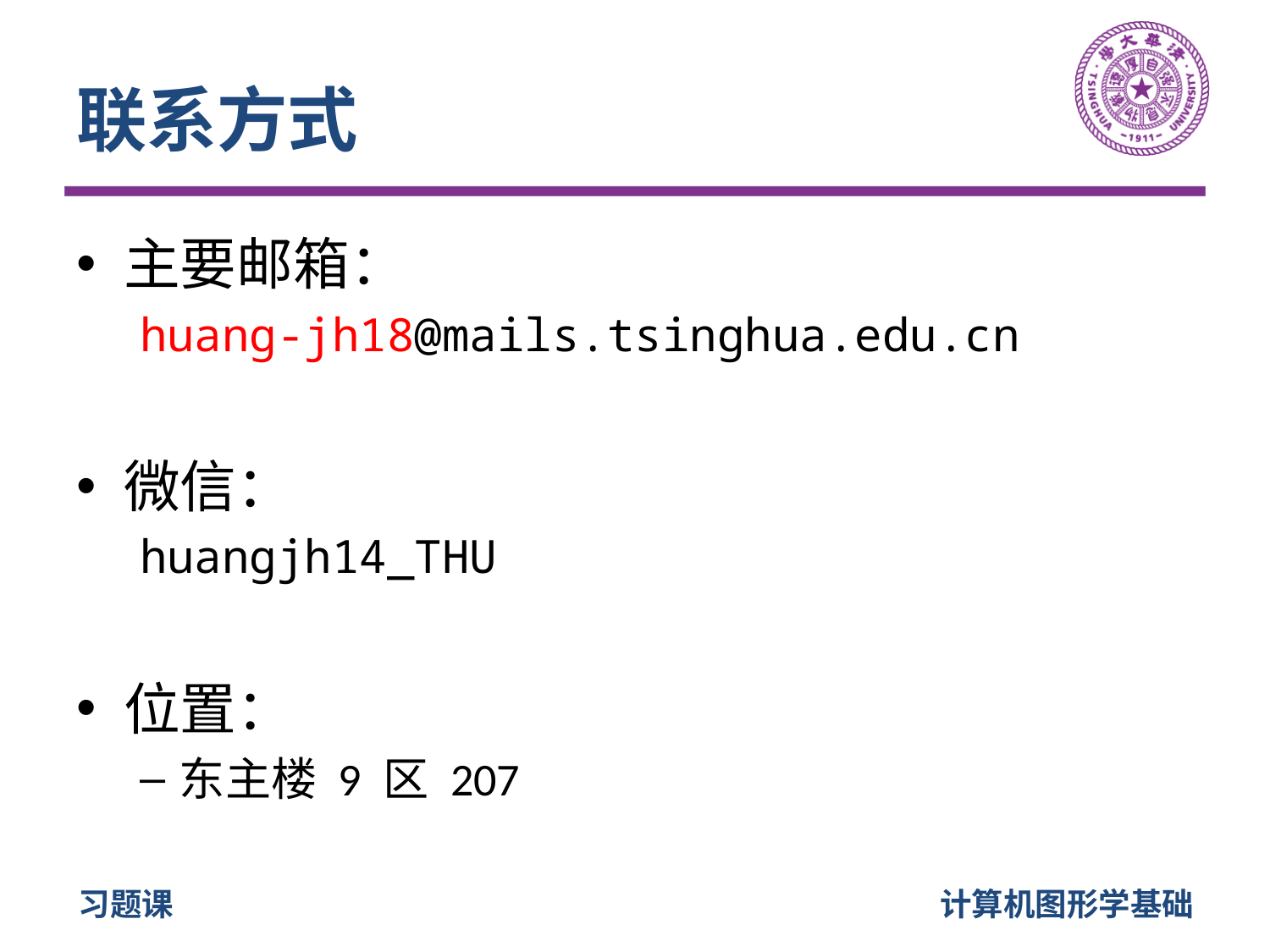

# 联系方式
主要邮箱：
huang-jh18@mails.tsinghua.edu.cn

微信：
huangjh14_THU

位置：
东主楼 9 区 207